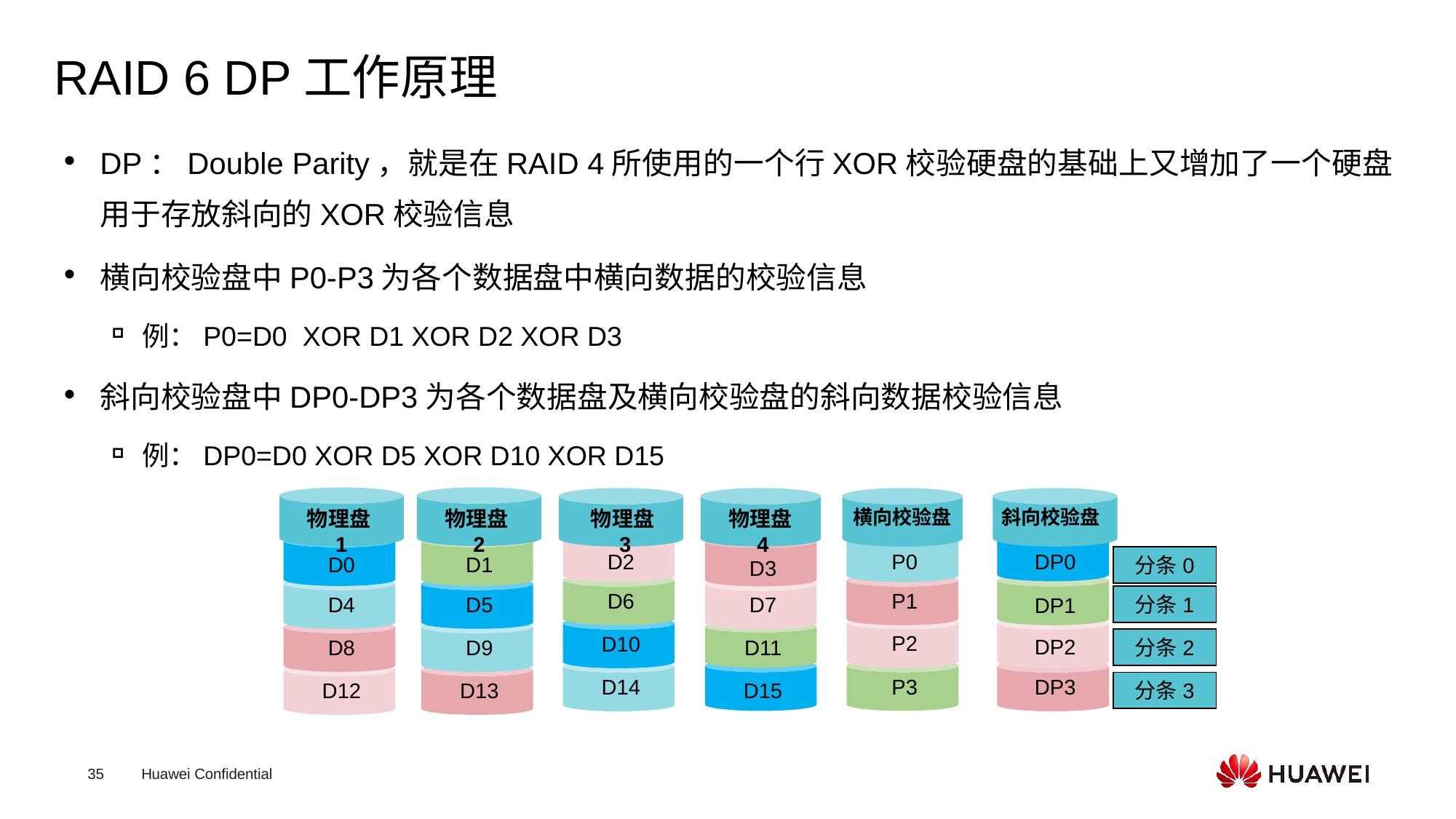

# RAID 6 DP工作原理
DP：Double Parity，就是在RAID 4所使用的一个行XOR校验硬盘的基础上又增加了一个硬盘用于存放斜向的XOR校验信息
横向校验盘中P0-P3为各个数据盘中横向数据的校验信息
例：P0=D0  XOR D1 XOR D2 XOR D3
斜向校验盘中DP0-DP3为各个数据盘及横向校验盘的斜向数据校验信息
例：DP0=D0 XOR D5 XOR D10 XOR D15

横向校验盘
斜向校验盘
物理盘1
物理盘2
物理盘3
物理盘4

D2
P0
DP0

D0
D1
分条0
D3

D6
P1
D4
D5
分条1
D7
DP1

P2
D10
DP2
D8
D9
D11
分条2

D14
P3
DP3
D12
D13
D15
分条3